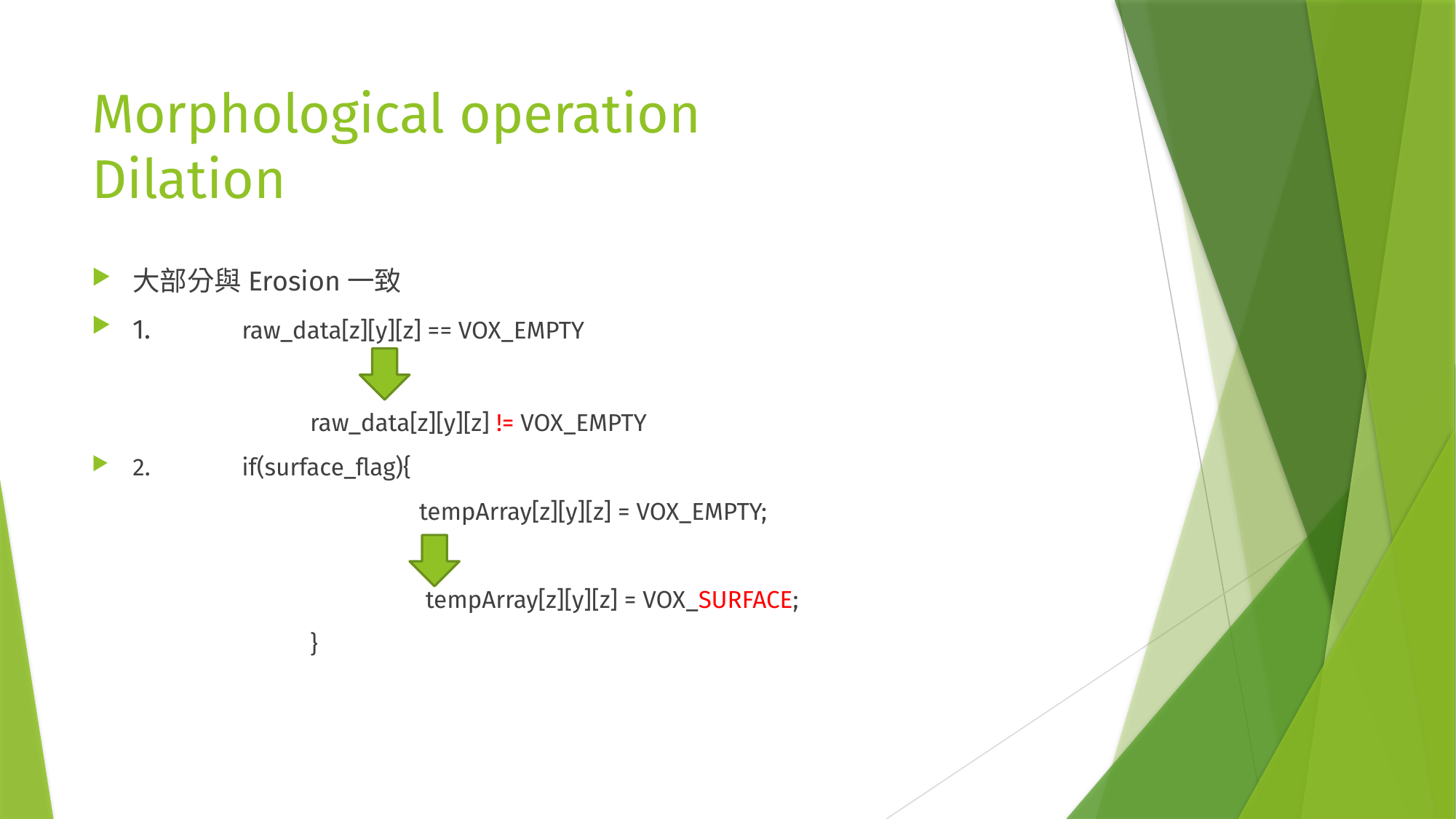

# Morphological operation Dilation
大部分與Erosion一致
1.	raw_data[z][y][z] == VOX_EMPTY

		raw_data[z][y][z] != VOX_EMPTY
2.	if(surface_flag){
			tempArray[z][y][z] = VOX_EMPTY;

			 tempArray[z][y][z] = VOX_SURFACE;
		}